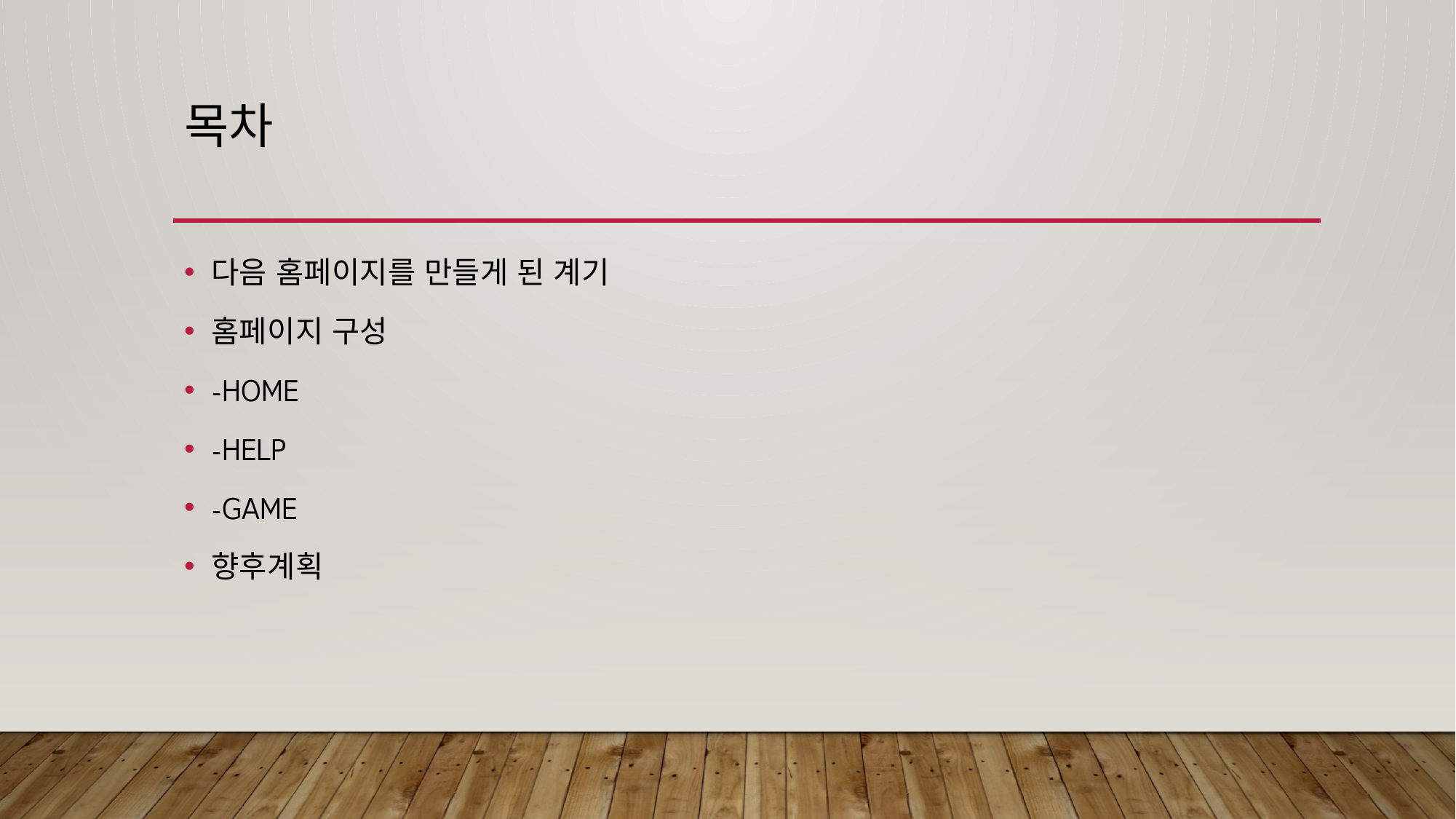

# 목차
다음 홈페이지를 만들게 된 계기
홈페이지 구성
-HOME
-HELP
-GAME
향후계획